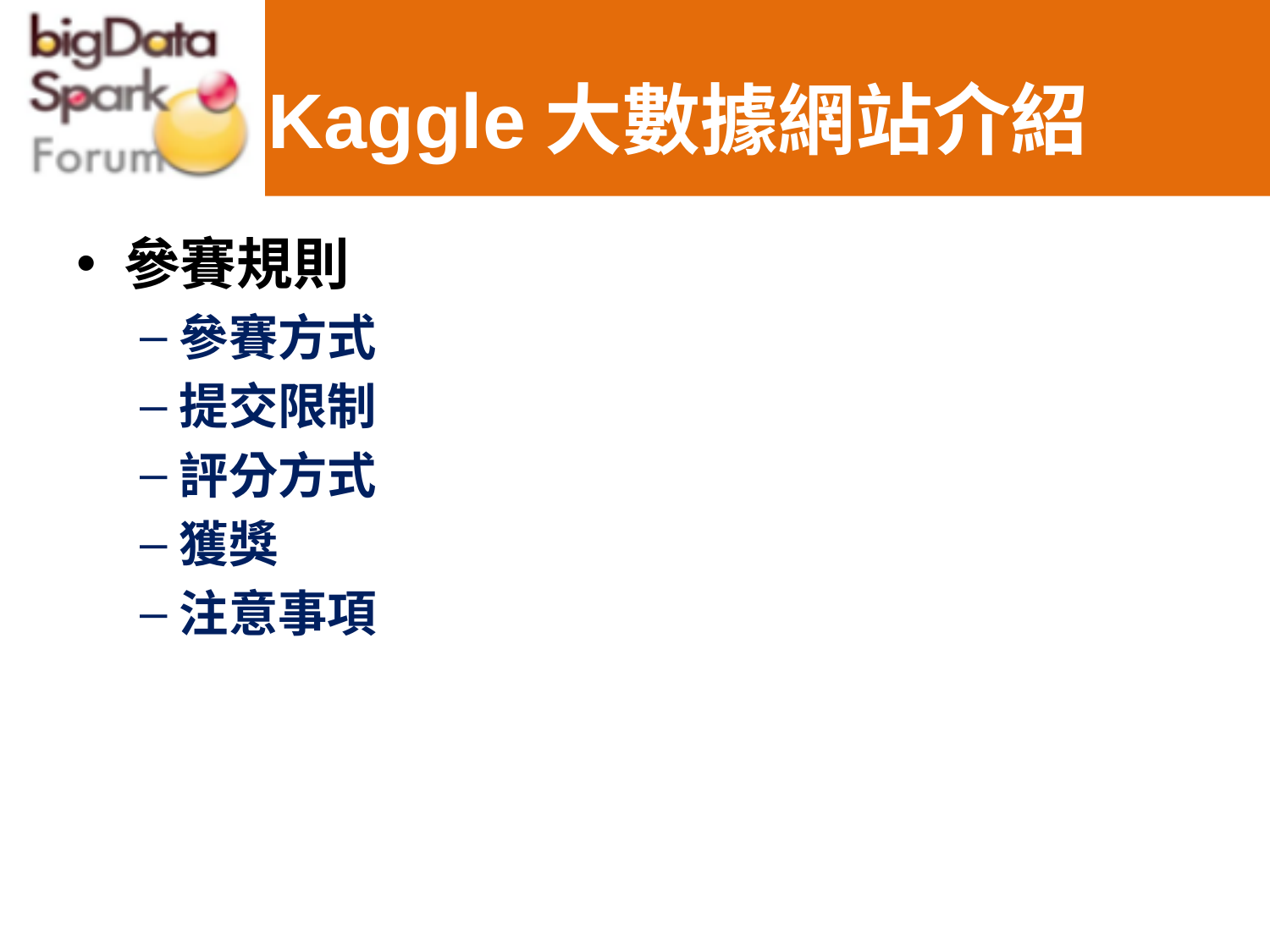

# Kaggle大數據網站介紹
參賽規則
參賽方式
提交限制
評分方式
獲獎
注意事項